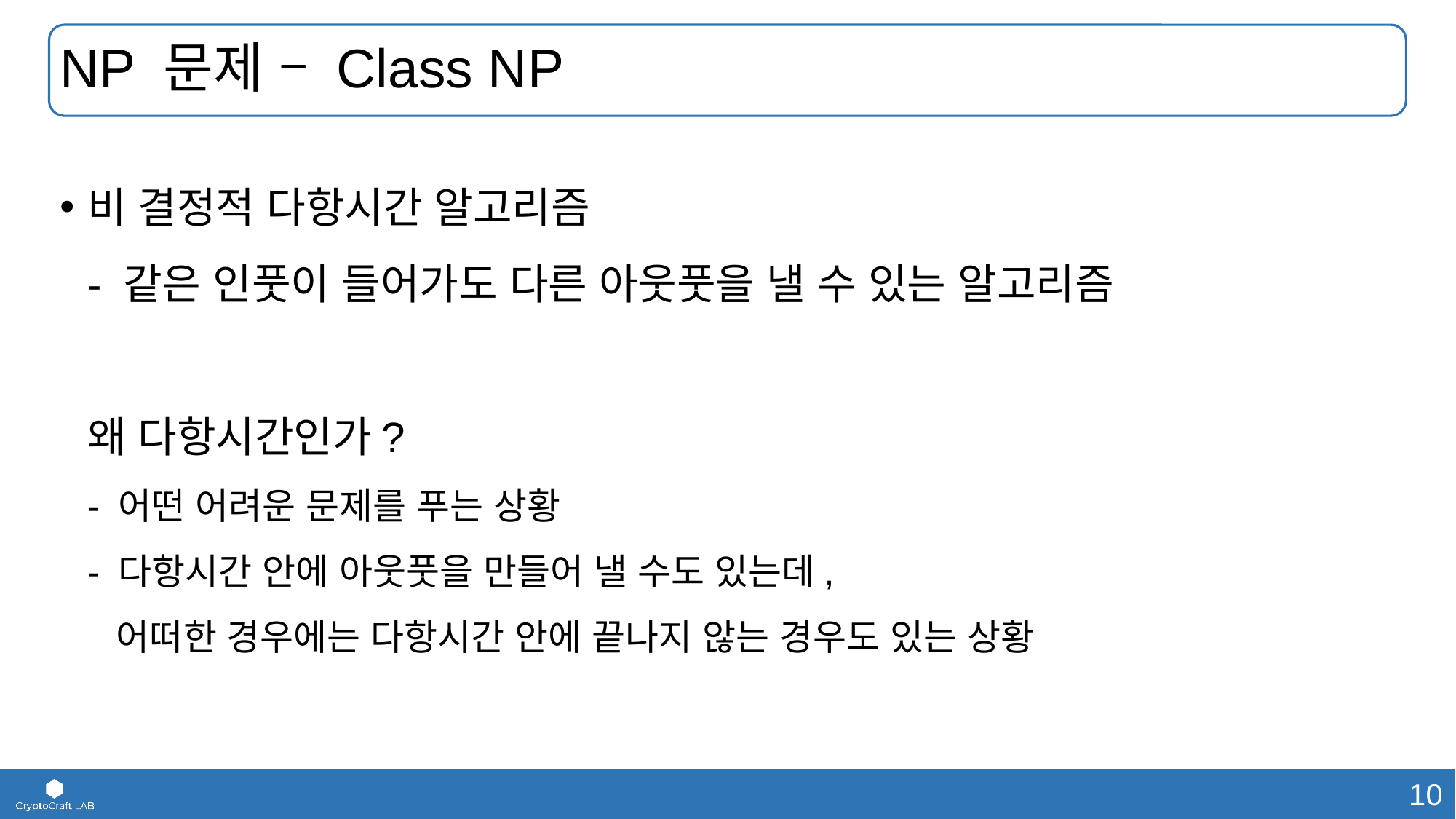

# NP 문제 – Class NP
비 결정적 다항시간 알고리즘
- 같은 인풋이 들어가도 다른 아웃풋을 낼 수 있는 알고리즘
왜 다항시간인가?
- 어떤 어려운 문제를 푸는 상황
- 다항시간 안에 아웃풋을 만들어 낼 수도 있는데,
  어떠한 경우에는 다항시간 안에 끝나지 않는 경우도 있는 상황